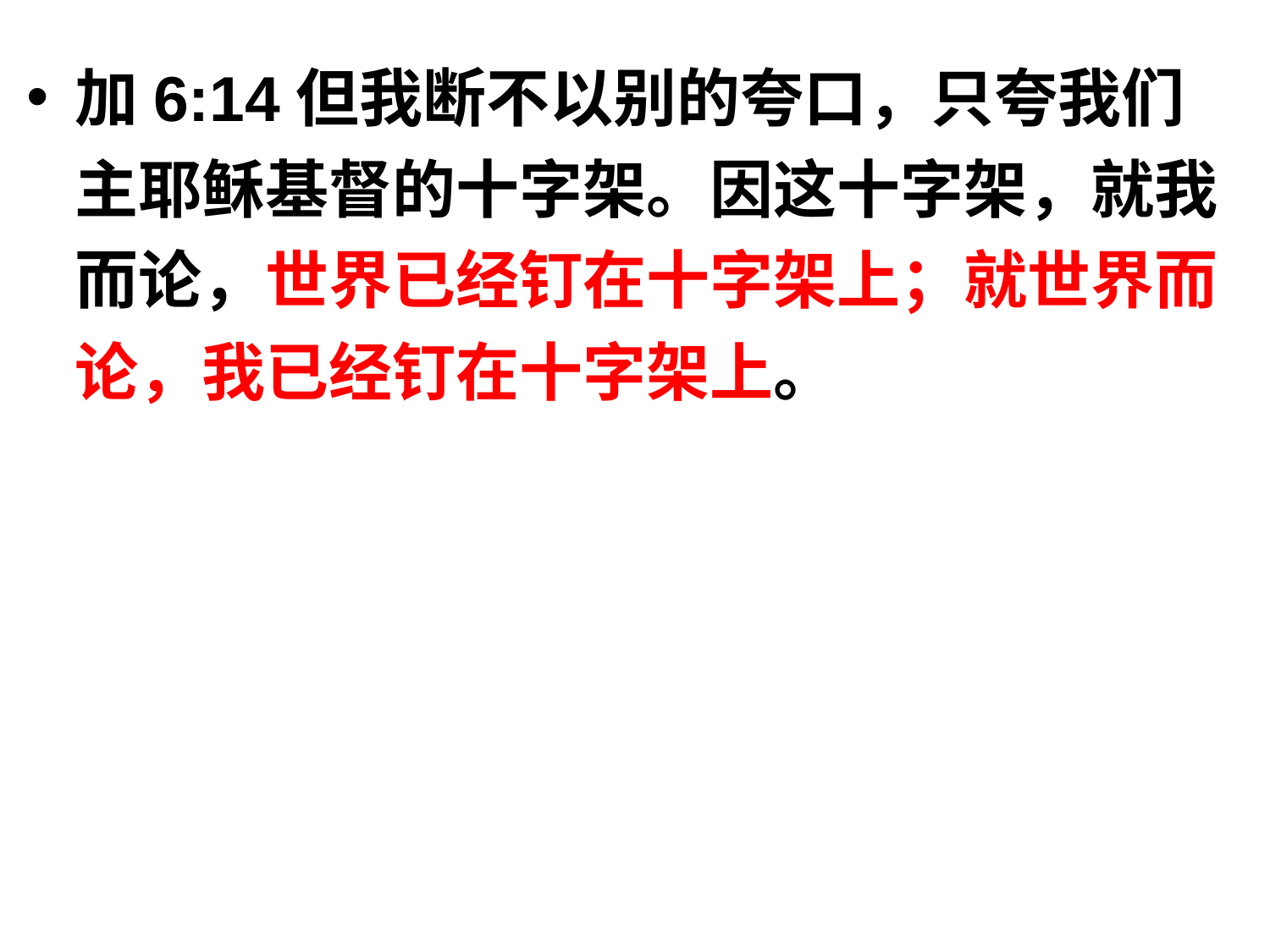

加6:14但我断不以别的夸口，只夸我们主耶稣基督的十字架。因这十字架，就我而论，世界已经钉在十字架上；就世界而论，我已经钉在十字架上。

29